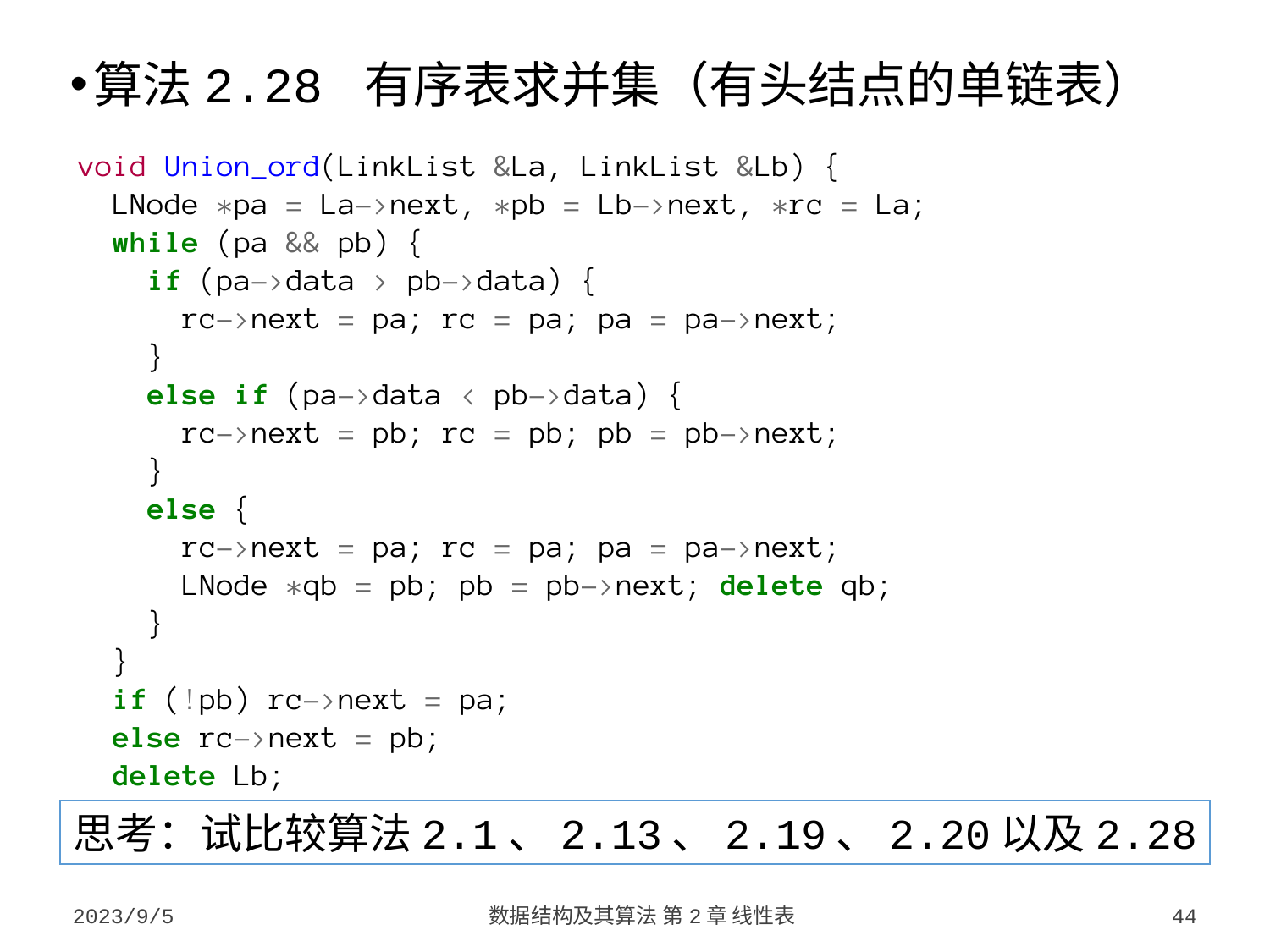

算法2.28 有序表求并集（有头结点的单链表）
void Union_ord(LinkList &La, LinkList &Lb) {
  LNode *pa = La->next, *pb = Lb->next, *rc = La;
  while (pa && pb) {
    if (pa->data > pb->data) {
      rc->next = pa; rc = pa; pa = pa->next;
    }
    else if (pa->data < pb->data) {
      rc->next = pb; rc = pb; pb = pb->next;
    }
    else {
      rc->next = pa; rc = pa; pa = pa->next;
      LNode *qb = pb; pb = pb->next; delete qb;
    }
  }
  if (!pb) rc->next = pa;
  else rc->next = pb;
  delete Lb;
}
思考：试比较算法2.1、2.13、2.19、2.20以及2.28
2023/9/5
数据结构及其算法 第2章 线性表
44